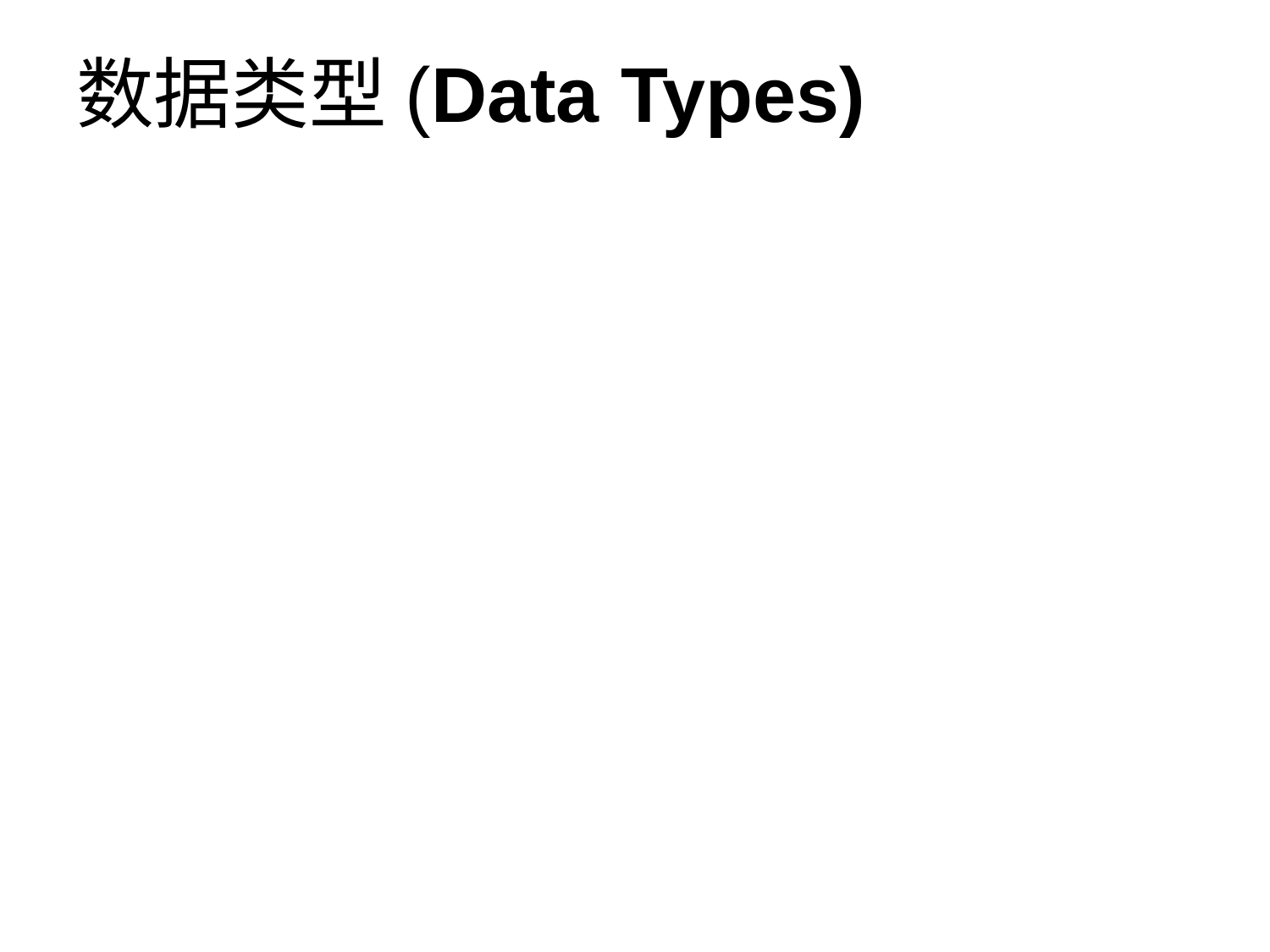

# 数据类型(Data Types)
工程应用程序主要处理数值：算术运算；求解代数三角方程；求解微分方程等。
文字处理程序主要处理文字：调整对齐、移动删除等。
图像处理程序主要处理图像：创建，缩小，放大和旋转等。
计算机还可以处理音频：播放音乐，输入声音。
计算机也可以处理视频：播放电影，创建电影特效等。